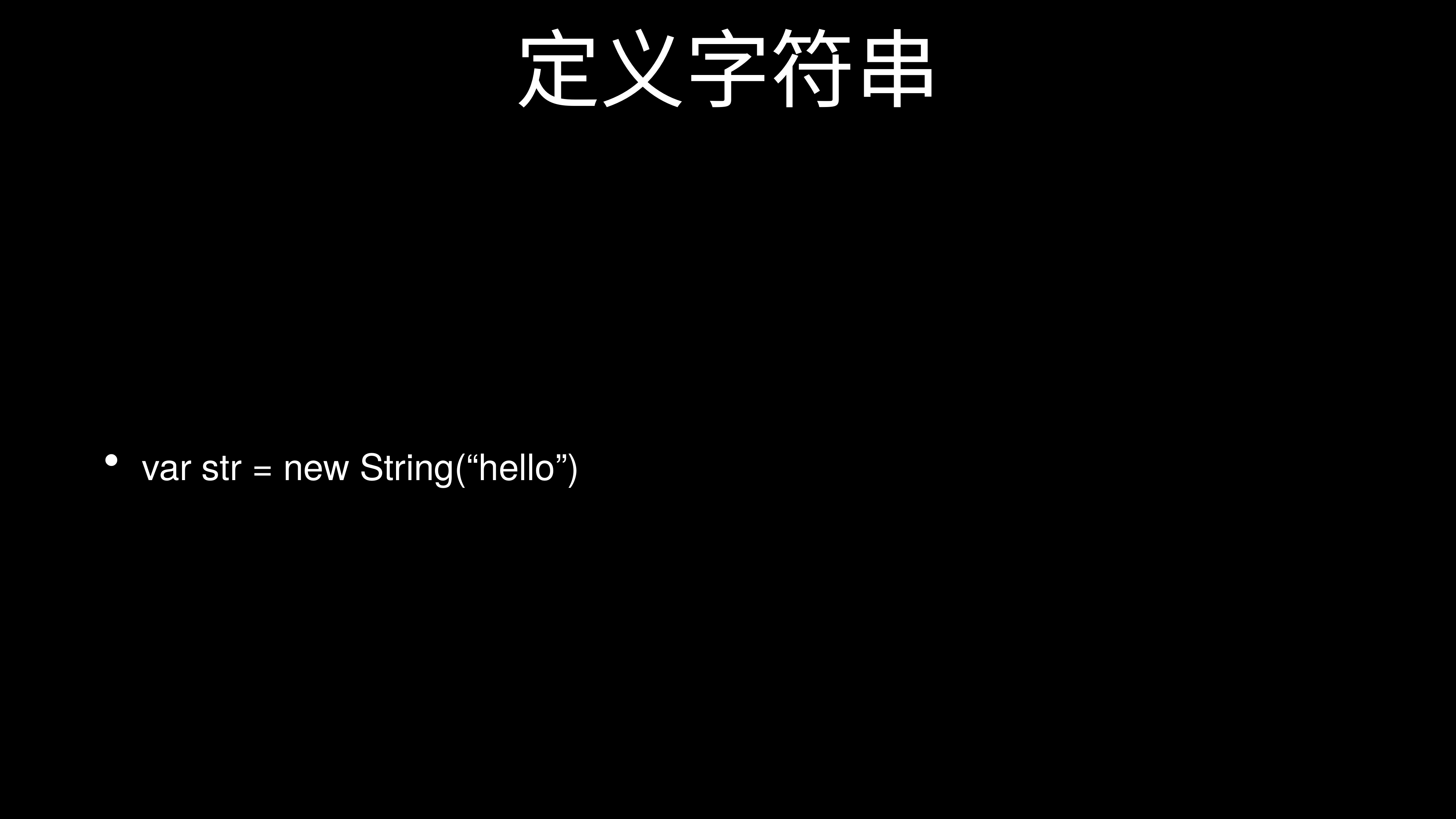

# 定义字符串
var str = new String(“hello”)